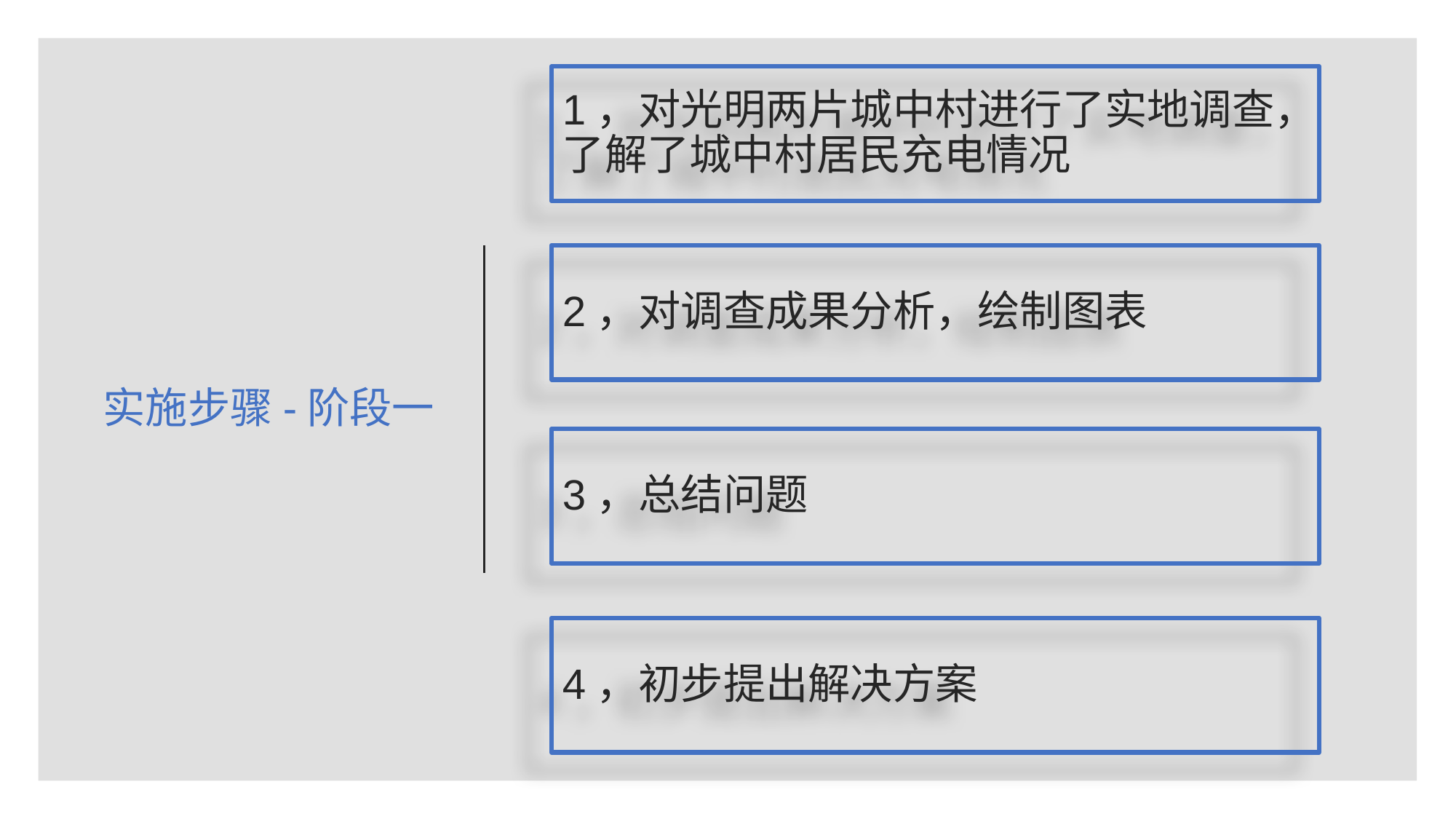

1，对光明两片城中村进行了实地调查，了解了城中村居民充电情况
实施步骤-阶段一
# 2，对调查成果分析，绘制图表
3，总结问题
4，初步提出解决方案